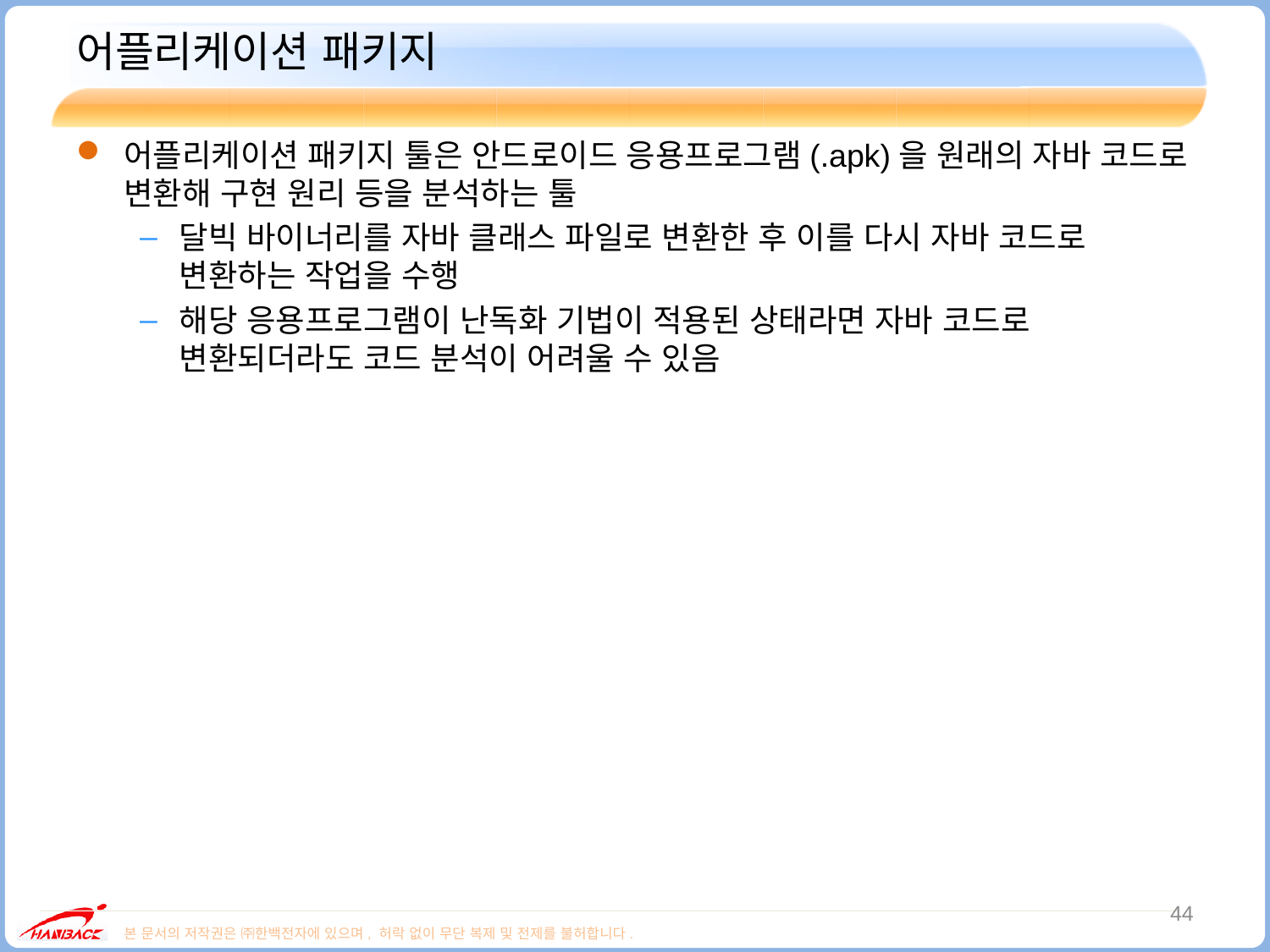

# 어플리케이션 패키지
어플리케이션 패키지 툴은 안드로이드 응용프로그램(.apk)을 원래의 자바 코드로 변환해 구현 원리 등을 분석하는 툴
달빅 바이너리를 자바 클래스 파일로 변환한 후 이를 다시 자바 코드로 변환하는 작업을 수행
해당 응용프로그램이 난독화 기법이 적용된 상태라면 자바 코드로 변환되더라도 코드 분석이 어려울 수 있음

44